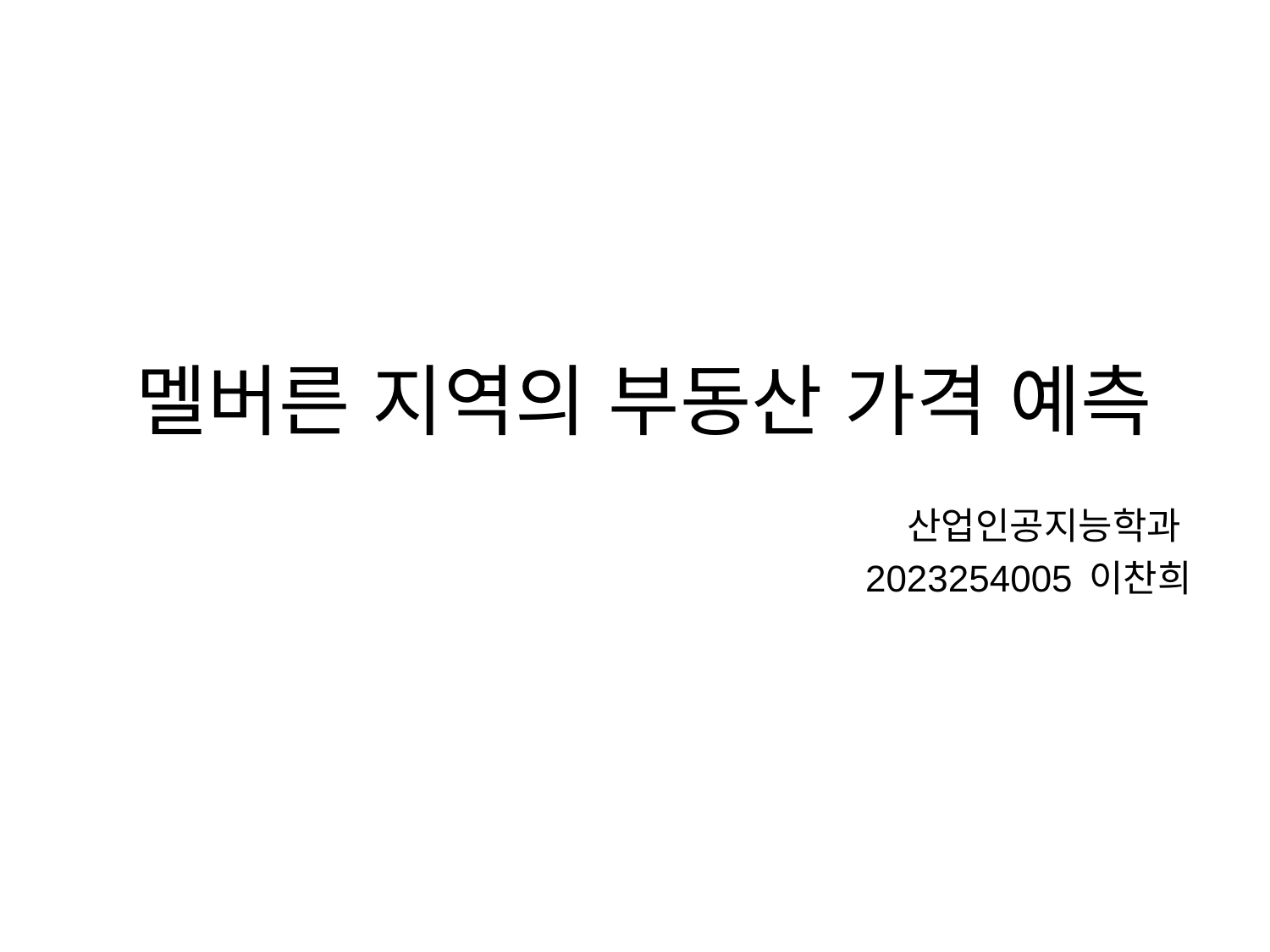

# 멜버른 지역의 부동산 가격 예측
산업인공지능학과
2023254005 이찬희